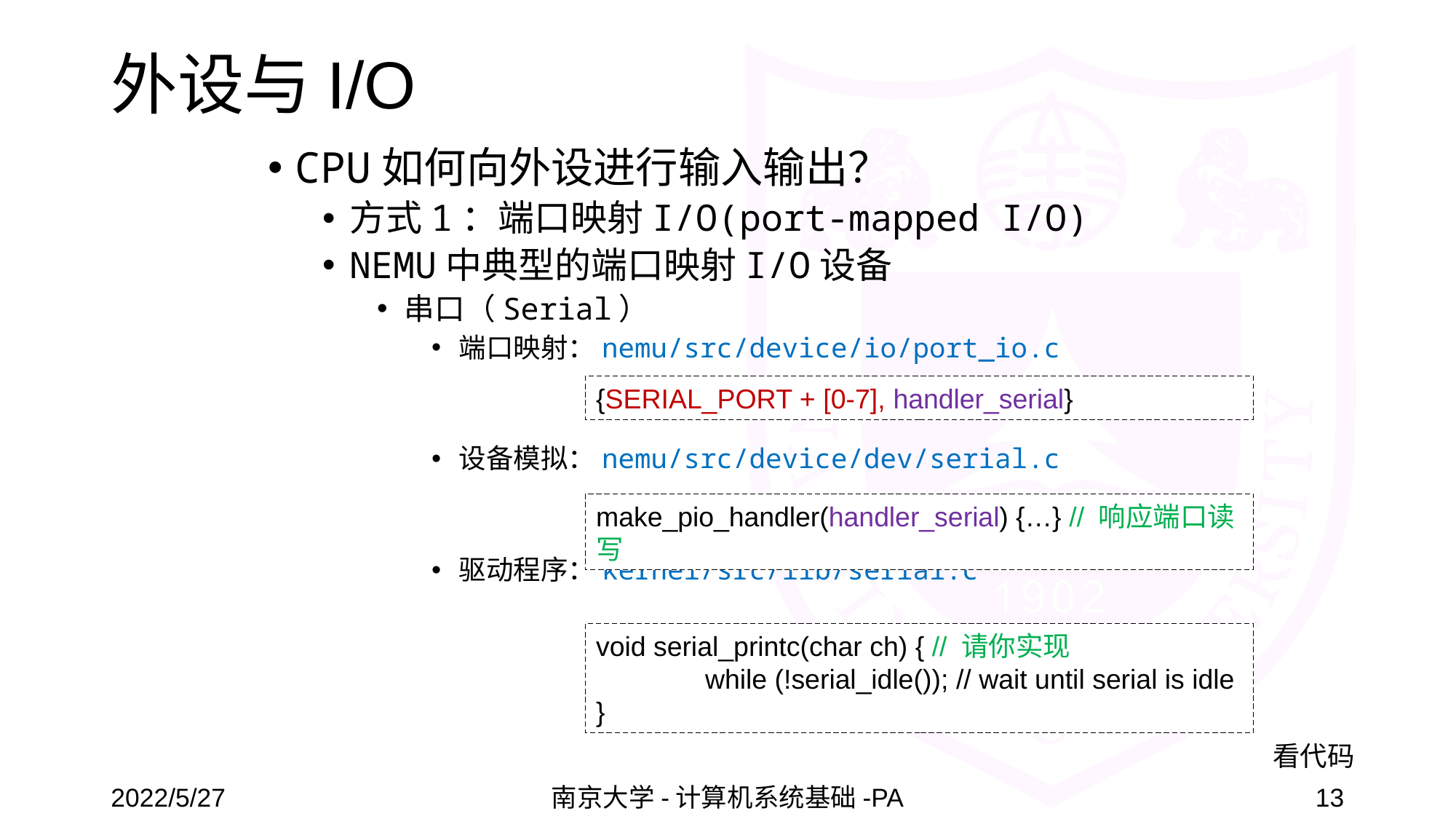

# 外设与I/O
CPU如何向外设进行输入输出？
方式1：端口映射I/O(port-mapped I/O)
NEMU中典型的端口映射I/O设备
串口（Serial）
端口映射：nemu/src/device/io/port_io.c

设备模拟：nemu/src/device/dev/serial.c

驱动程序：kernel/src/lib/serial.c

{SERIAL_PORT + [0-7], handler_serial}
make_pio_handler(handler_serial) {…} // 响应端口读写
void serial_printc(char ch) { // 请你实现
	while (!serial_idle()); // wait until serial is idle
}
看代码
2022/5/27
南京大学-计算机系统基础-PA
13